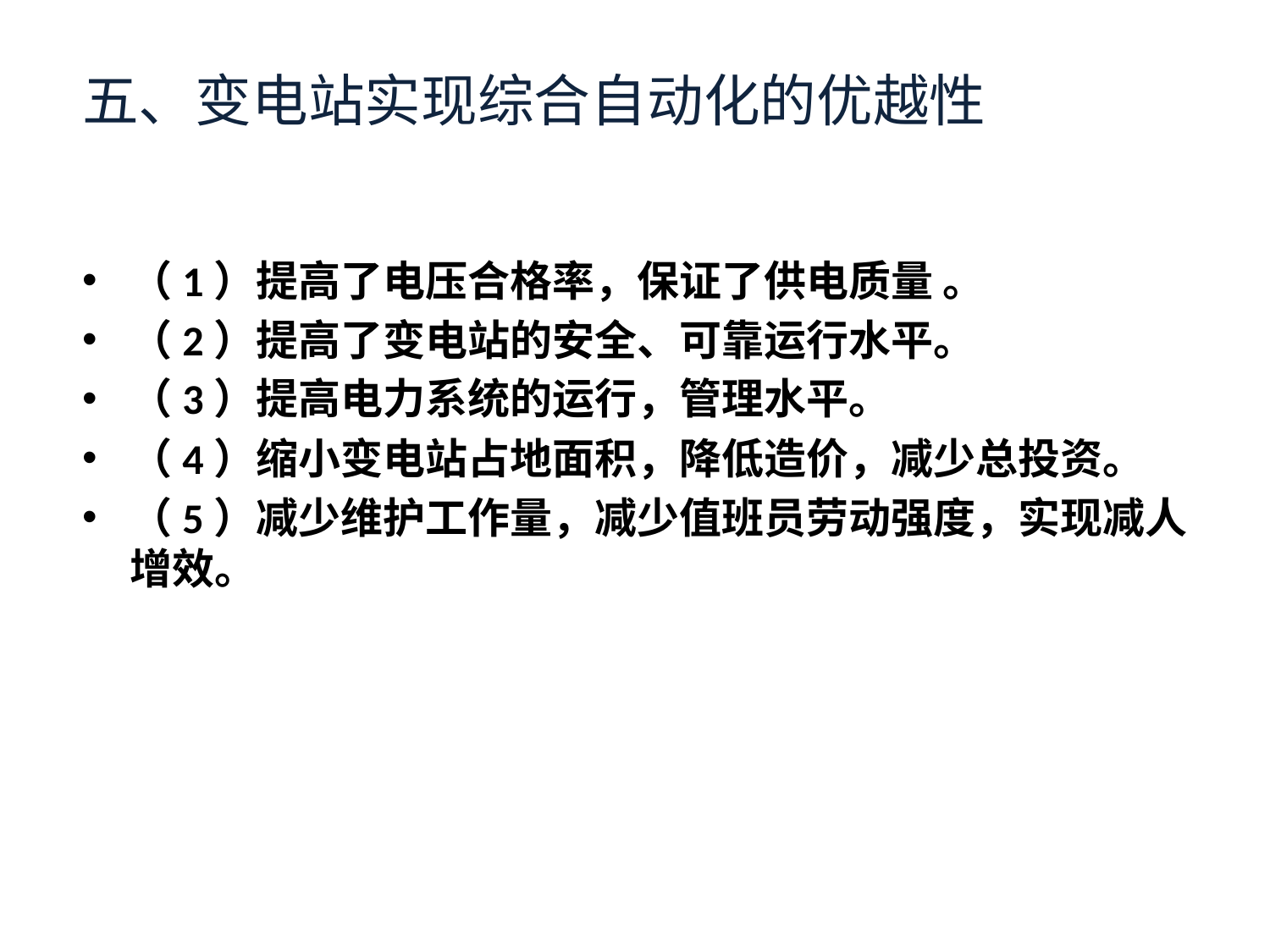

# 五、变电站实现综合自动化的优越性

（1）提高了电压合格率，保证了供电质量 。
（2）提高了变电站的安全、可靠运行水平。
（3）提高电力系统的运行，管理水平。
（4）缩小变电站占地面积，降低造价，减少总投资。
（5）减少维护工作量，减少值班员劳动强度，实现减人增效。